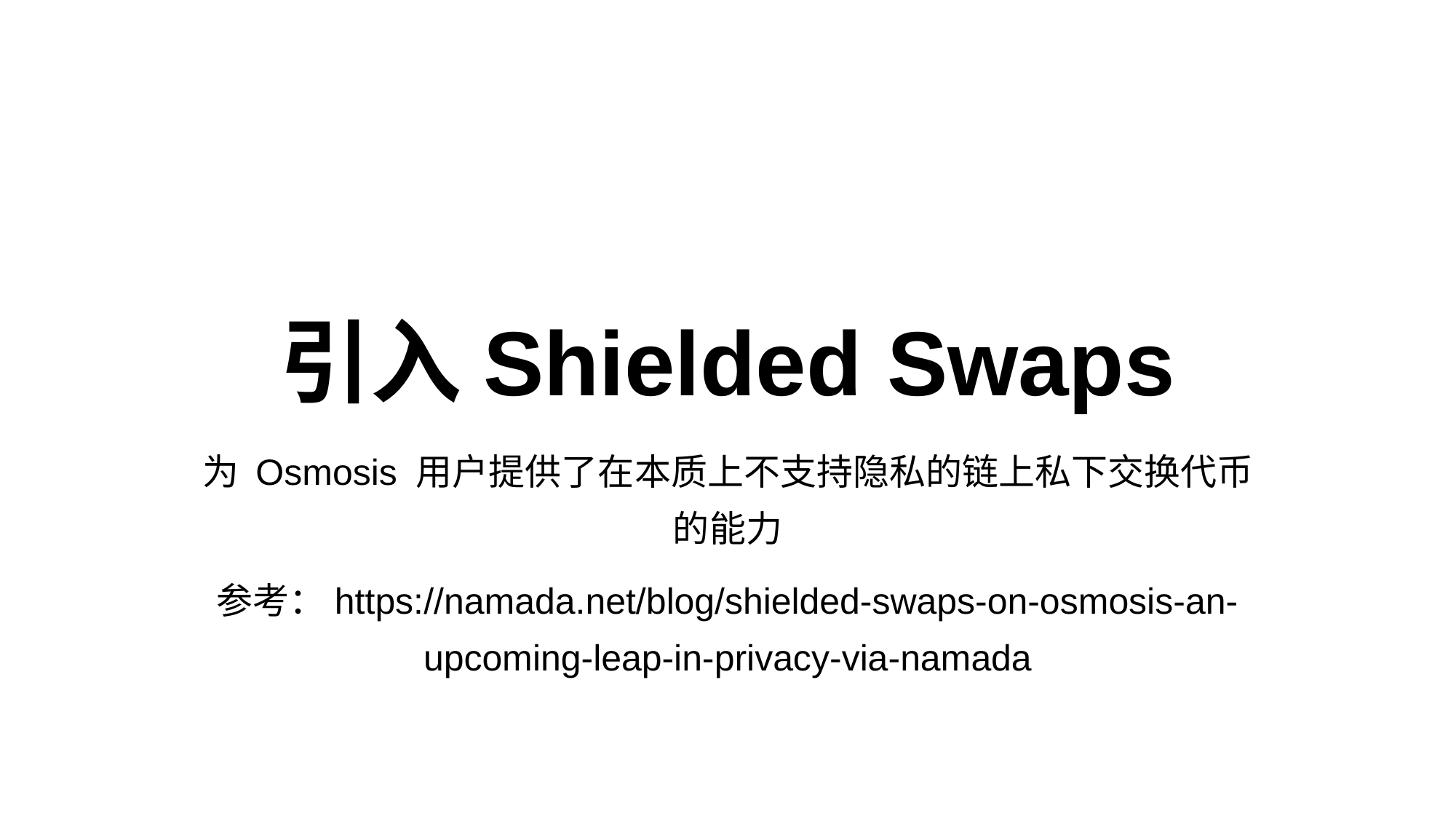

# 引入Shielded Swaps
为 Osmosis 用户提供了在本质上不支持隐私的链上私下交换代币的能力
参考：https://namada.net/blog/shielded-swaps-on-osmosis-an-upcoming-leap-in-privacy-via-namada